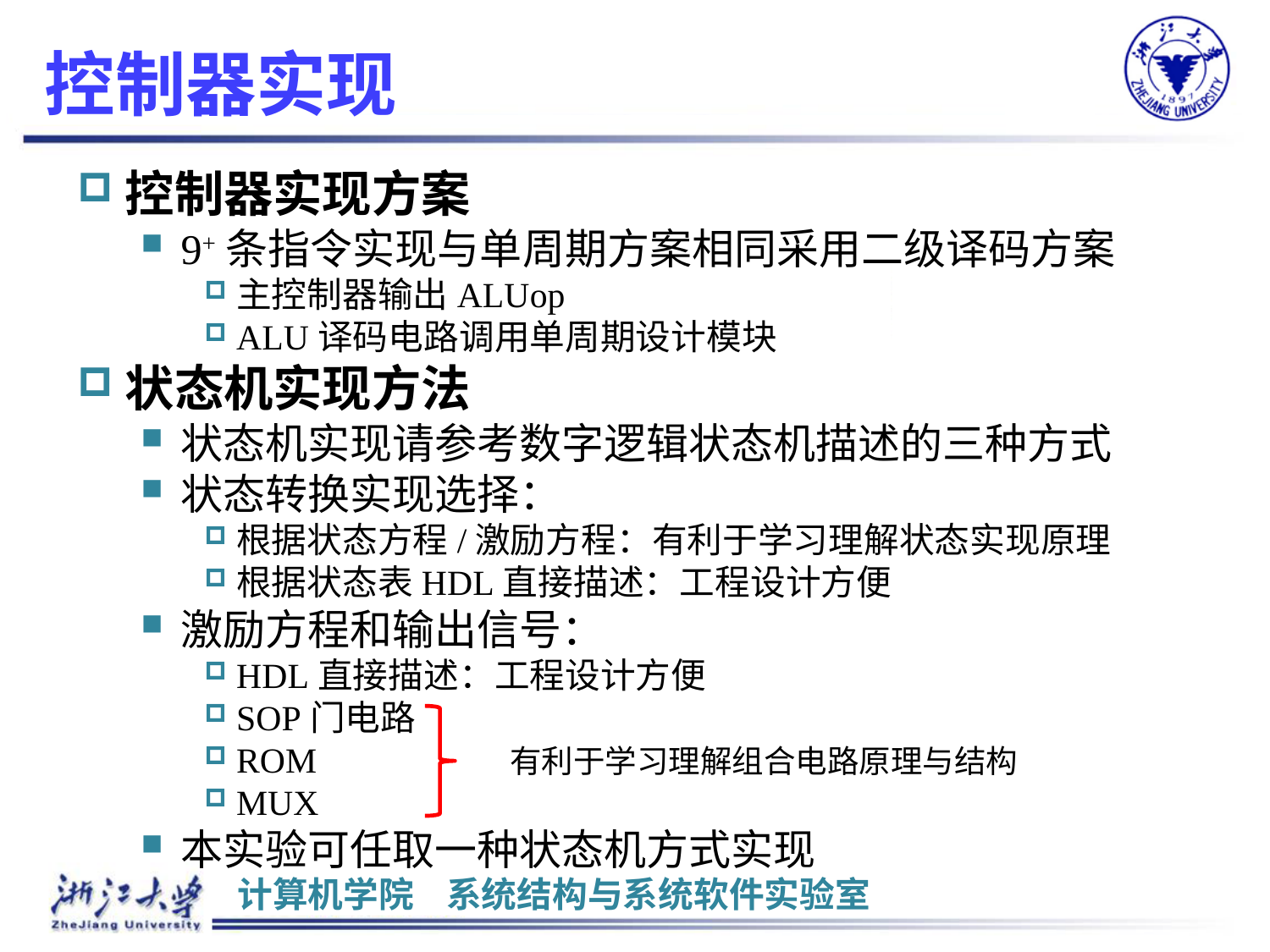

# 控制器实现
控制器实现方案
9+条指令实现与单周期方案相同采用二级译码方案
主控制器输出ALUop
ALU译码电路调用单周期设计模块
状态机实现方法
状态机实现请参考数字逻辑状态机描述的三种方式
状态转换实现选择：
根据状态方程/激励方程：有利于学习理解状态实现原理
根据状态表HDL直接描述：工程设计方便
激励方程和输出信号：
HDL直接描述：工程设计方便
SOP门电路
ROM
MUX
本实验可任取一种状态机方式实现

有利于学习理解组合电路原理与结构